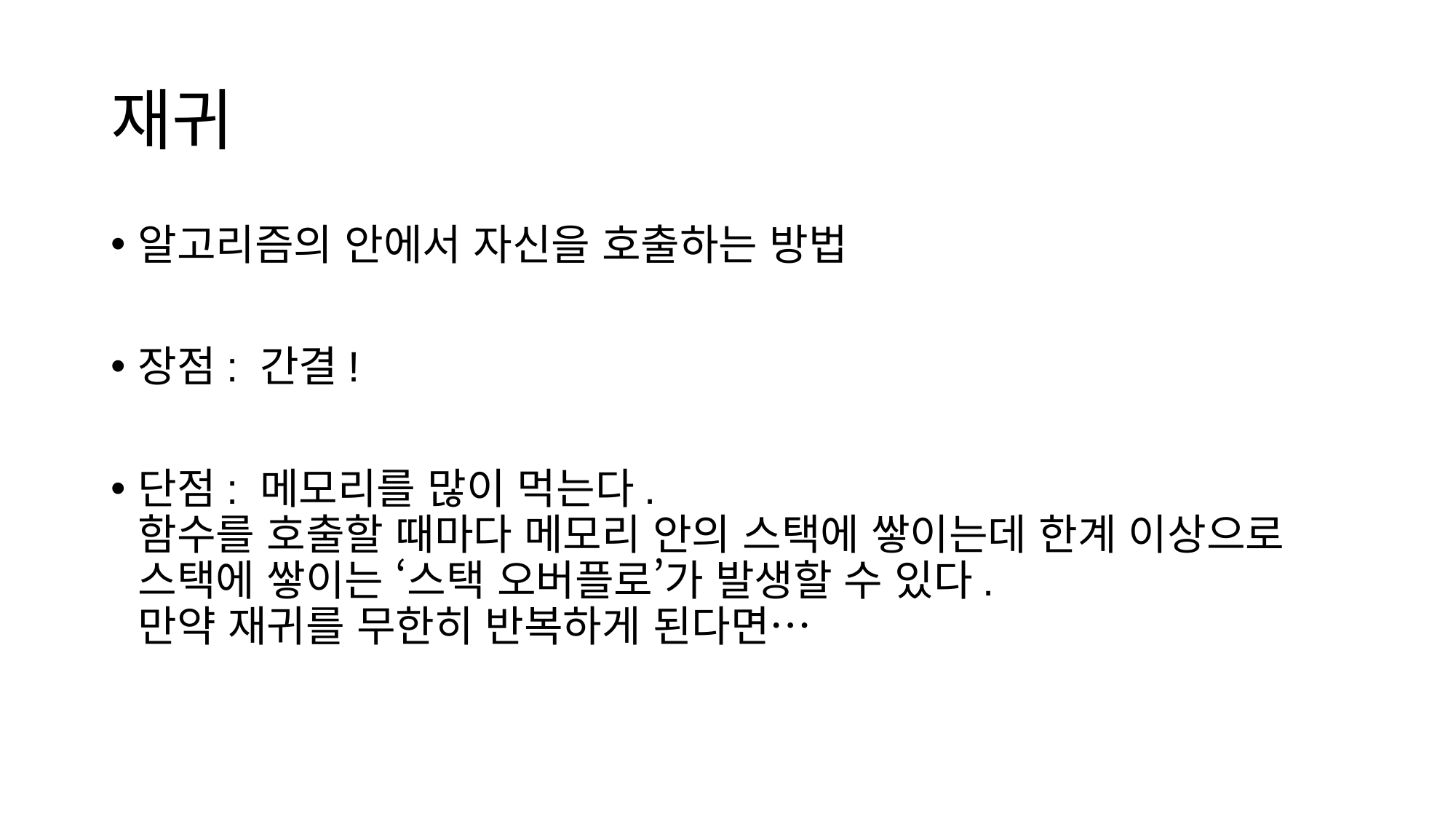

# 재귀
알고리즘의 안에서 자신을 호출하는 방법

장점: 간결!

단점: 메모리를 많이 먹는다.
함수를 호출할 때마다 메모리 안의 스택에 쌓이는데 한계 이상으로 스택에 쌓이는 ‘스택 오버플로’가 발생할 수 있다.
만약 재귀를 무한히 반복하게 된다면…